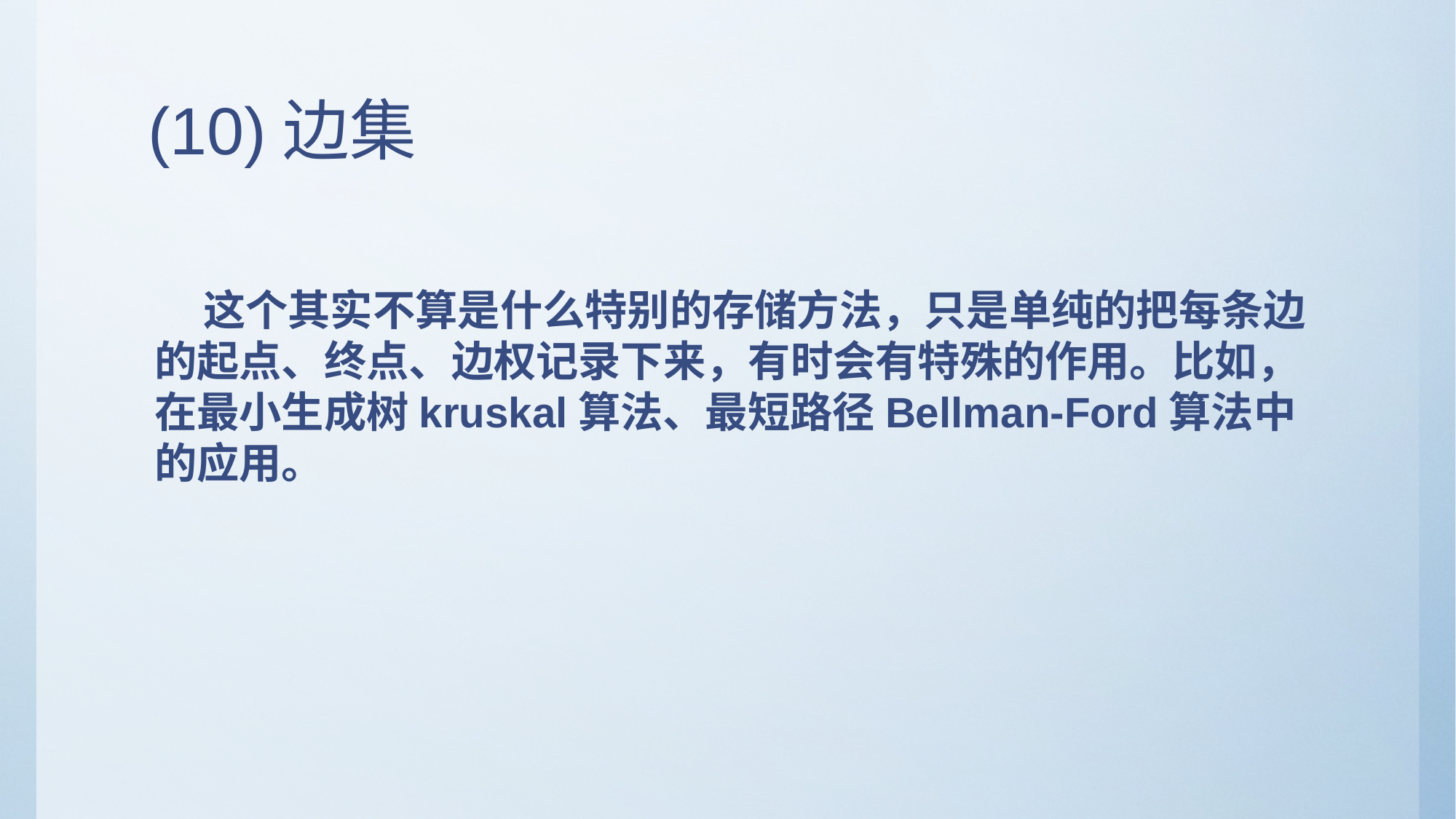

# (10)边集
    这个其实不算是什么特别的存储方法，只是单纯的把每条边的起点、终点、边权记录下来，有时会有特殊的作用。比如，在最小生成树kruskal算法、最短路径Bellman-Ford算法中的应用。